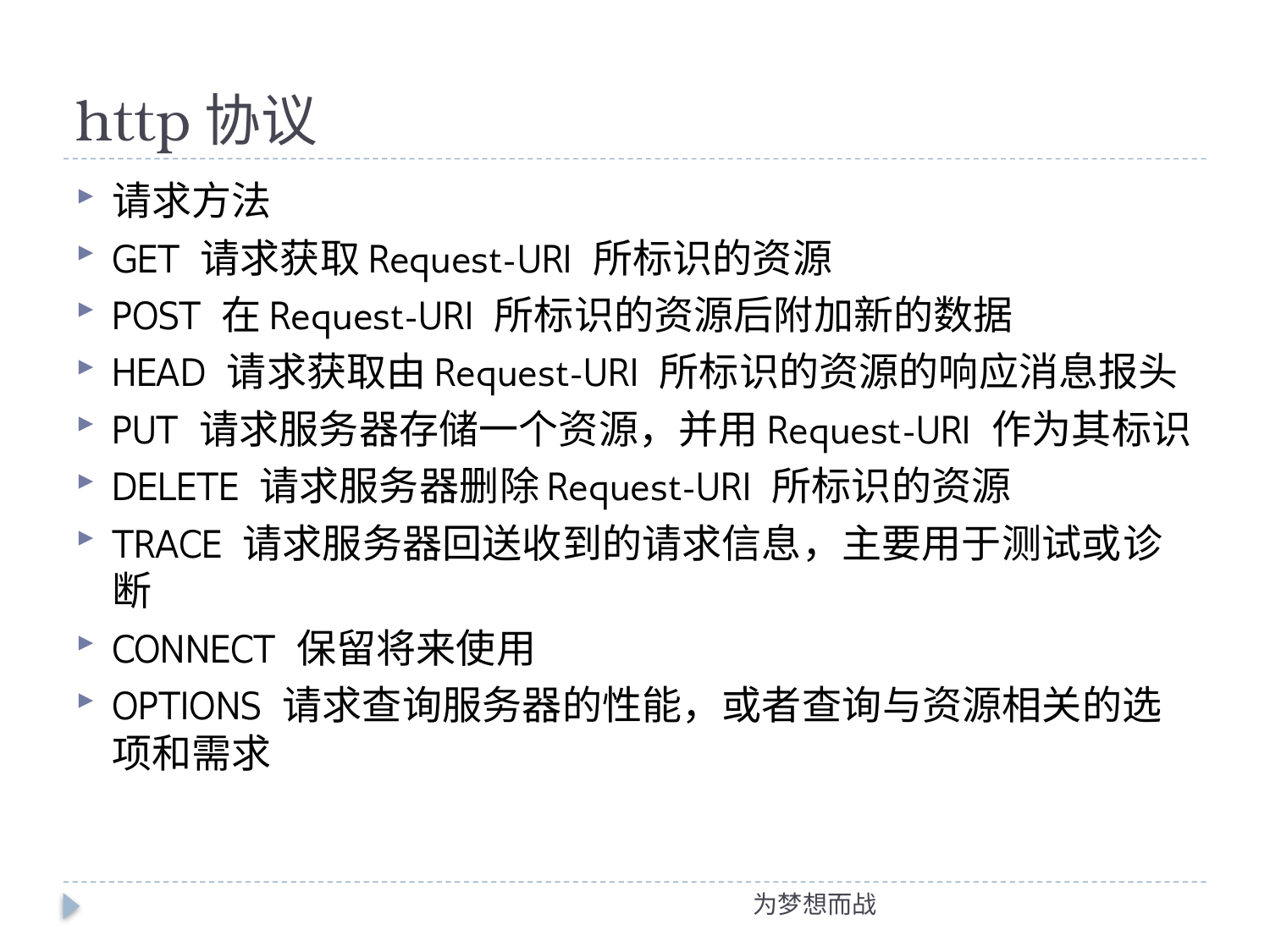

# http协议
请求方法
GET 请求获取Request-URI 所标识的资源
POST 在Request-URI 所标识的资源后附加新的数据
HEAD 请求获取由Request-URI 所标识的资源的响应消息报头
PUT 请求服务器存储一个资源，并用Request-URI 作为其标识
DELETE 请求服务器删除Request-URI 所标识的资源
TRACE 请求服务器回送收到的请求信息，主要用于测试或诊断
CONNECT 保留将来使用
OPTIONS 请求查询服务器的性能，或者查询与资源相关的选项和需求
为梦想而战